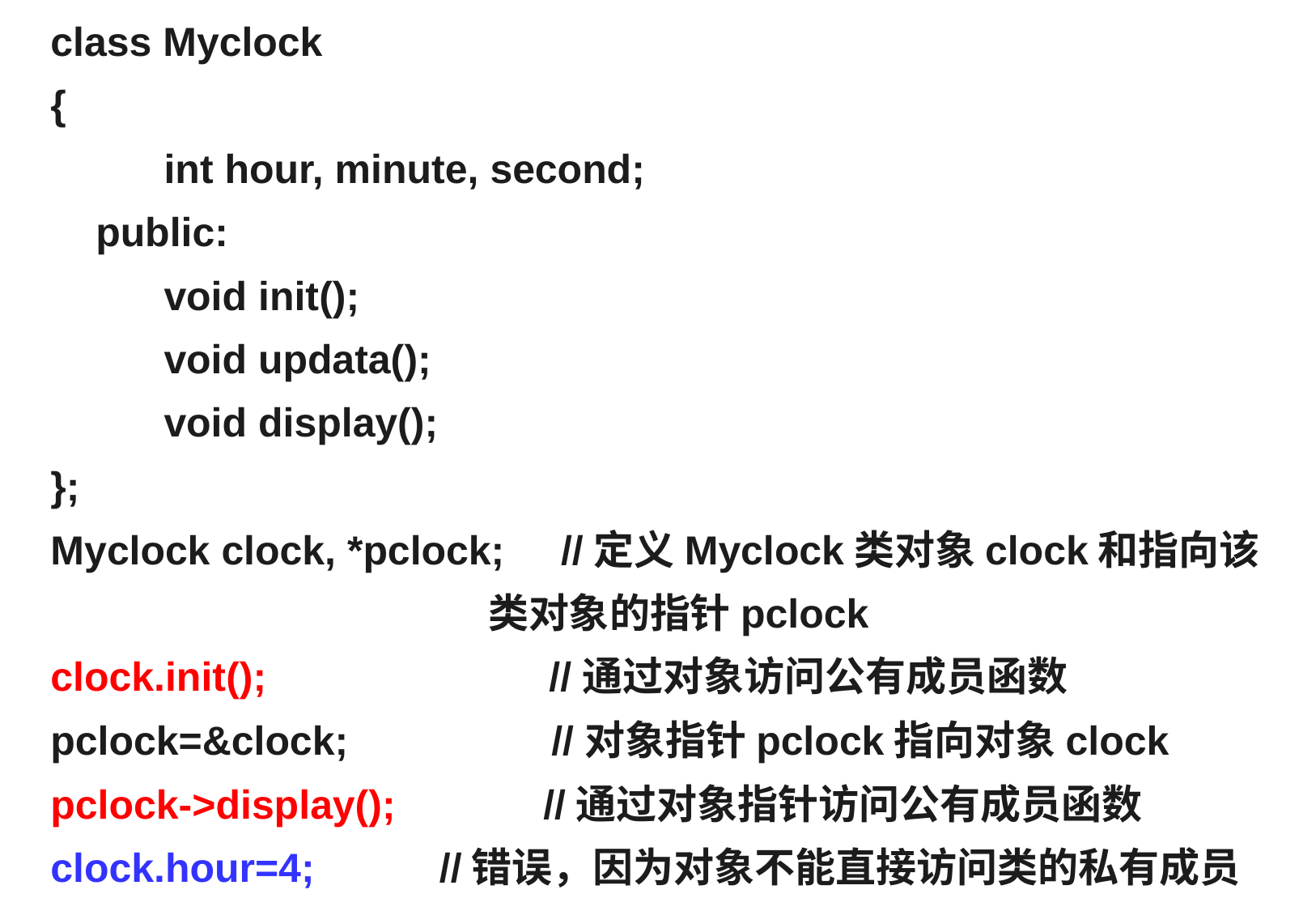

class Myclock
{
          int hour, minute, second;
    public:
          void init();
          void updata();
          void display();
};
Myclock clock, *pclock;     //定义Myclock类对象clock和指向该
                                               类对象的指针pclock
clock.init();                         //通过对象访问公有成员函数
pclock=&clock;                  //对象指针pclock指向对象clock
pclock->display();             //通过对象指针访问公有成员函数
clock.hour=4;           //错误，因为对象不能直接访问类的私有成员